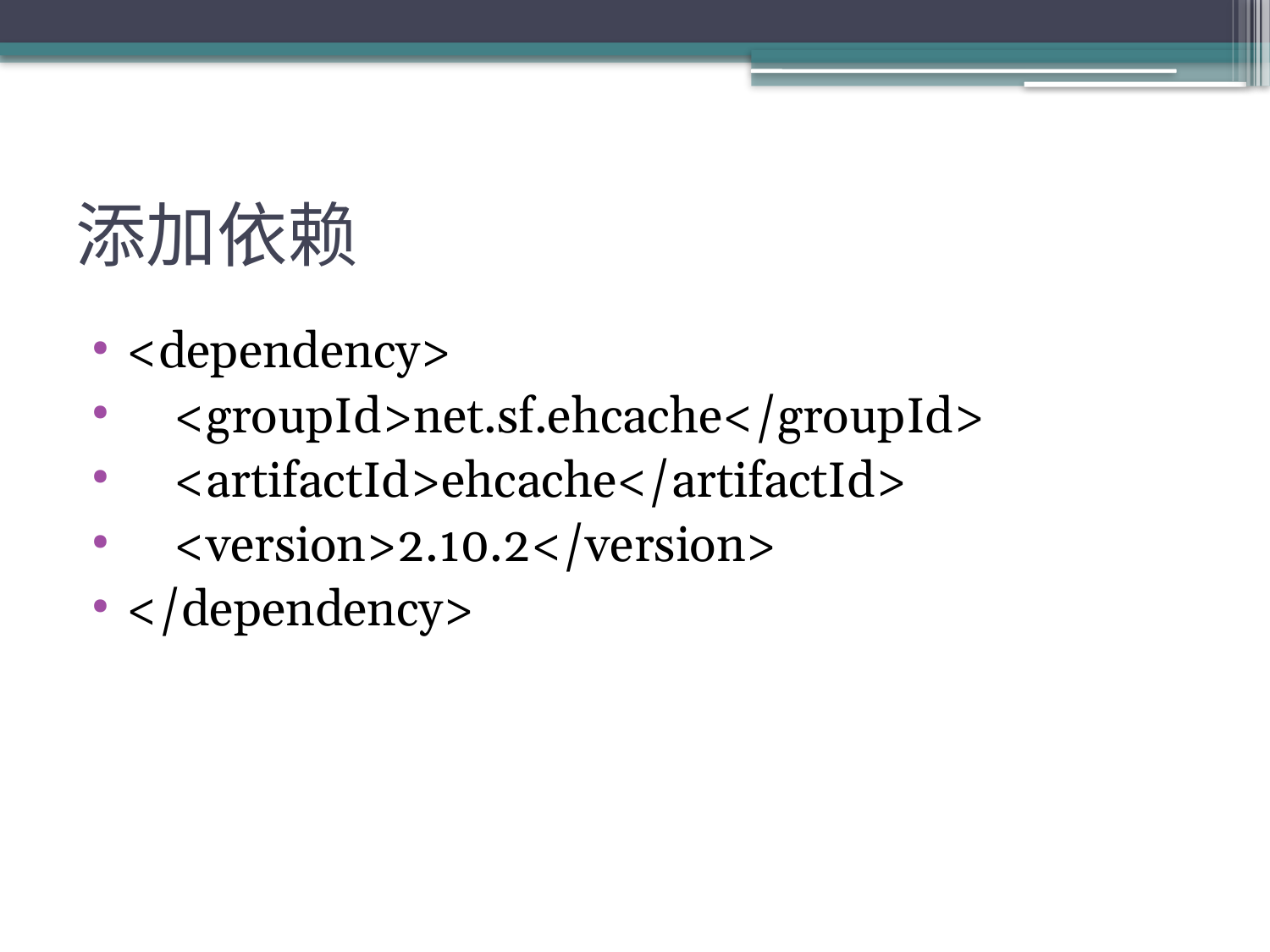

# 添加依赖
<dependency>
    <groupId>net.sf.ehcache</groupId>
    <artifactId>ehcache</artifactId>
    <version>2.10.2</version>
</dependency>